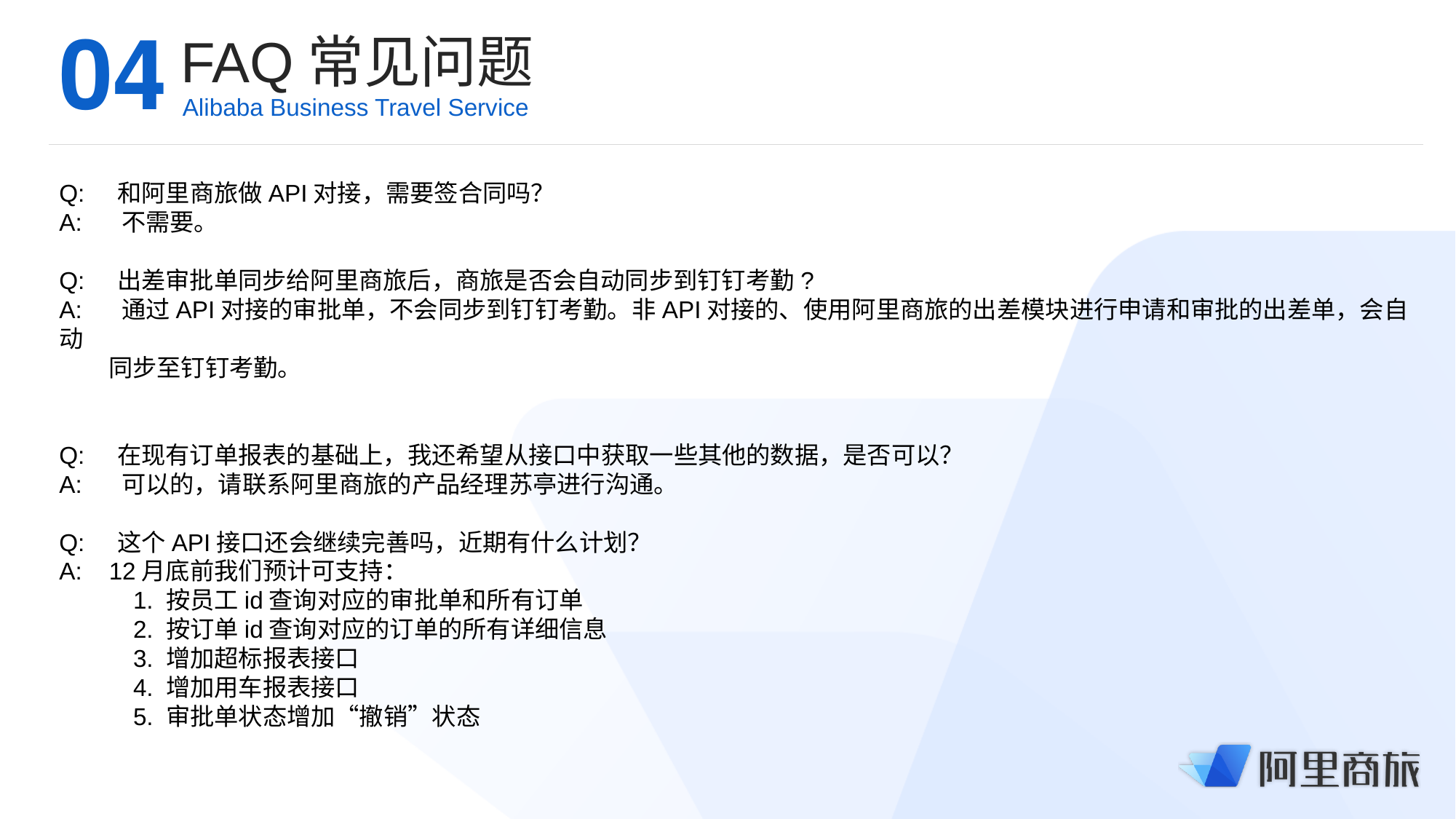

04
FAQ常见问题
Q:    和阿里商旅做API对接，需要签合同吗？
A:     不需要。

Q:    出差审批单同步给阿里商旅后，商旅是否会自动同步到钉钉考勤?
A:     通过API对接的审批单，不会同步到钉钉考勤。非API对接的、使用阿里商旅的出差模块进行申请和审批的出差单，会自动
        同步至钉钉考勤。

Q:    在现有订单报表的基础上，我还希望从接口中获取一些其他的数据，是否可以？
A:     可以的，请联系阿里商旅的产品经理苏亭进行沟通。

Q:    这个API接口还会继续完善吗，近期有什么计划？
A:    12月底前我们预计可支持：
           1. 按员工id查询对应的审批单和所有订单
           2. 按订单id查询对应的订单的所有详细信息
           3. 增加超标报表接口
           4. 增加用车报表接口
           5. 审批单状态增加“撤销”状态